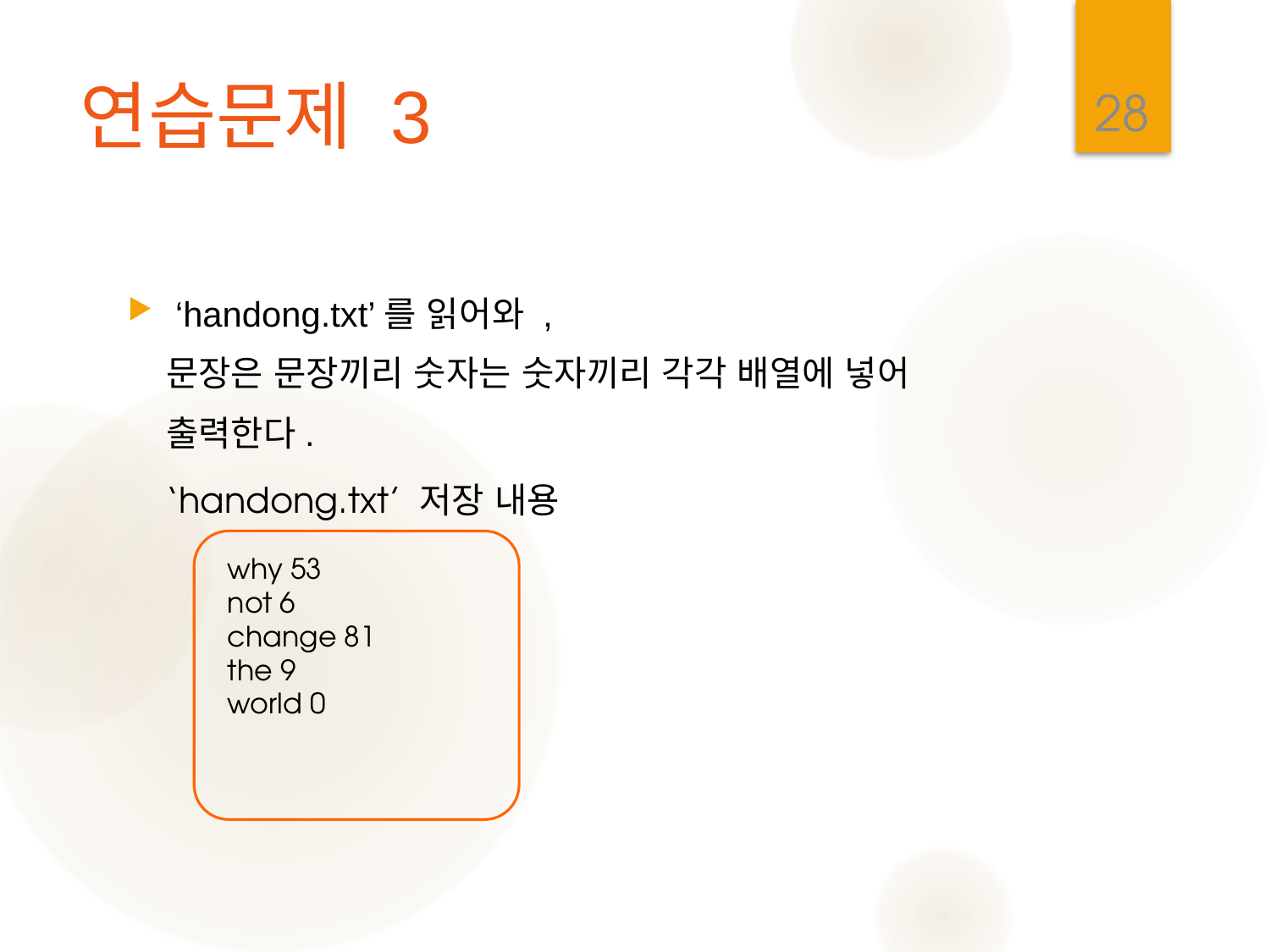

28
# 연습문제 3
‘handong.txt’를 읽어와 ,
   문장은 문장끼리 숫자는 숫자끼리 각각 배열에 넣어
   출력한다.
             ‘handong.txt’ 저장 내용

why 53
not 6
change 81
the 9
world 0